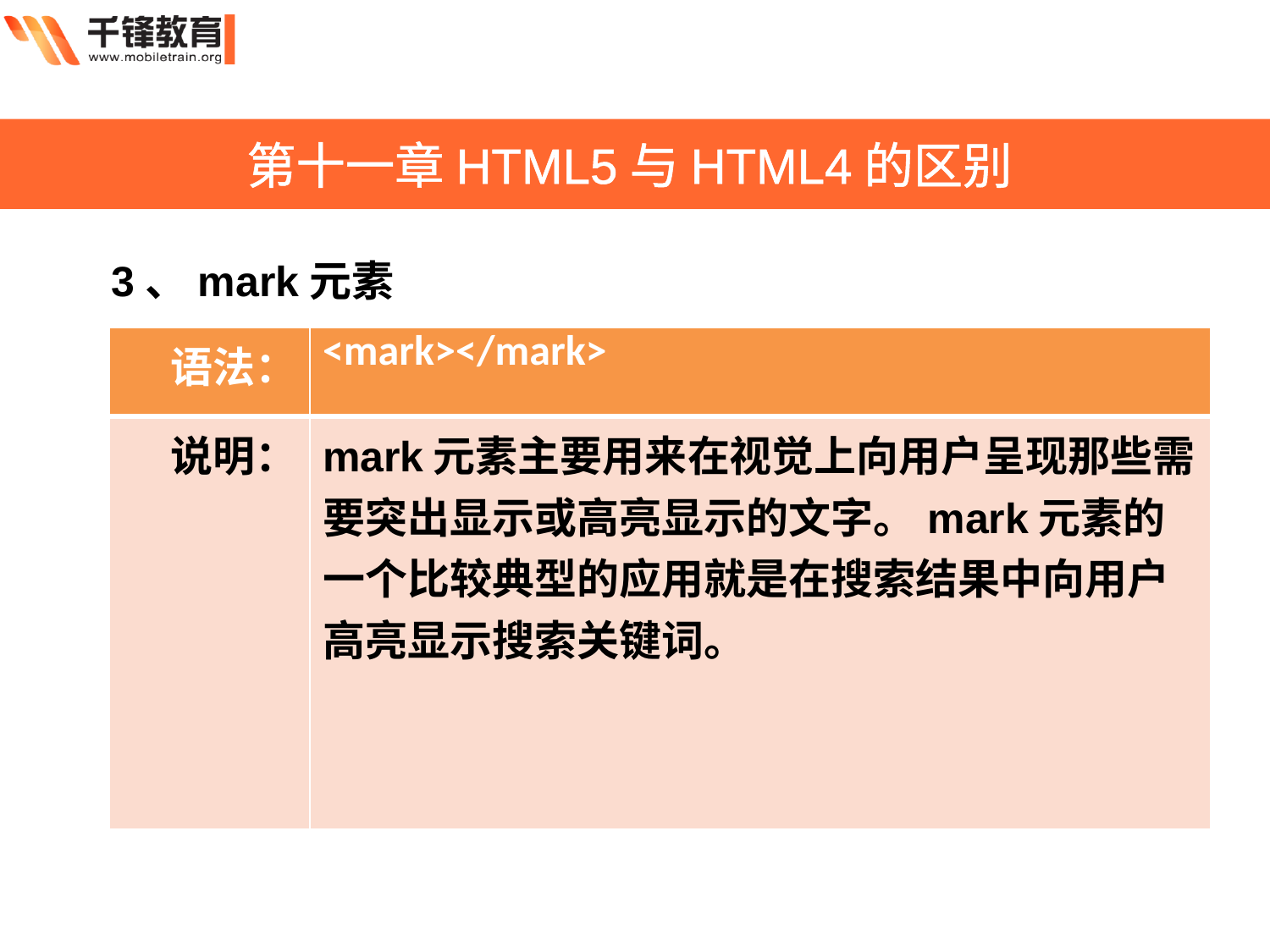

第十一章HTML5与HTML4的区别
3、mark元素

| 语法： | <mark></mark> |
| --- | --- |
| 说明： | mark元素主要用来在视觉上向用户呈现那些需要突出显示或高亮显示的文字。mark元素的一个比较典型的应用就是在搜索结果中向用户高亮显示搜索关键词。 |